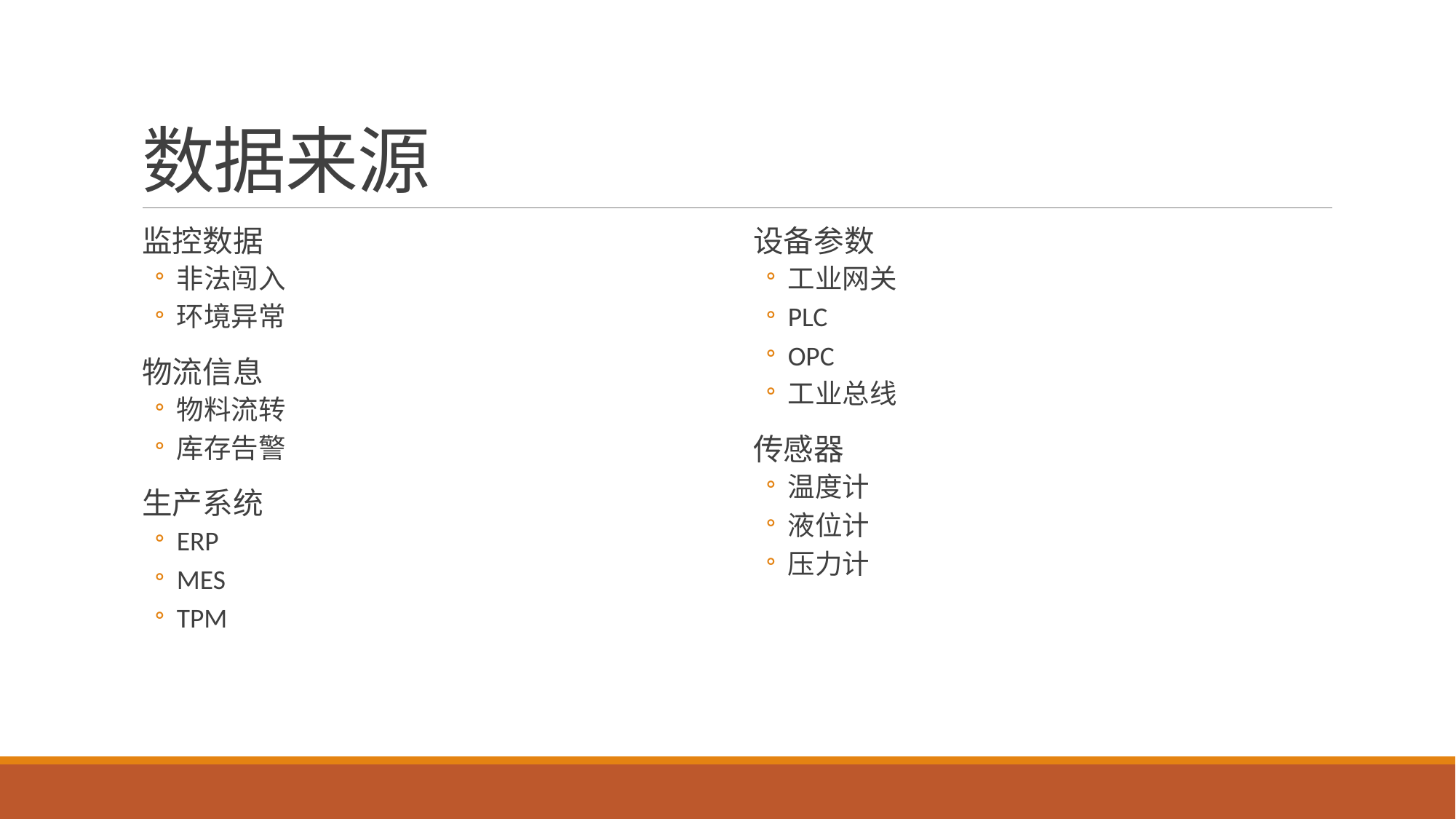

# 数据来源
监控数据
非法闯入
环境异常
物流信息
物料流转
库存告警
生产系统
ERP
MES
TPM

设备参数
工业网关
PLC
OPC
工业总线
传感器
温度计
液位计
压力计